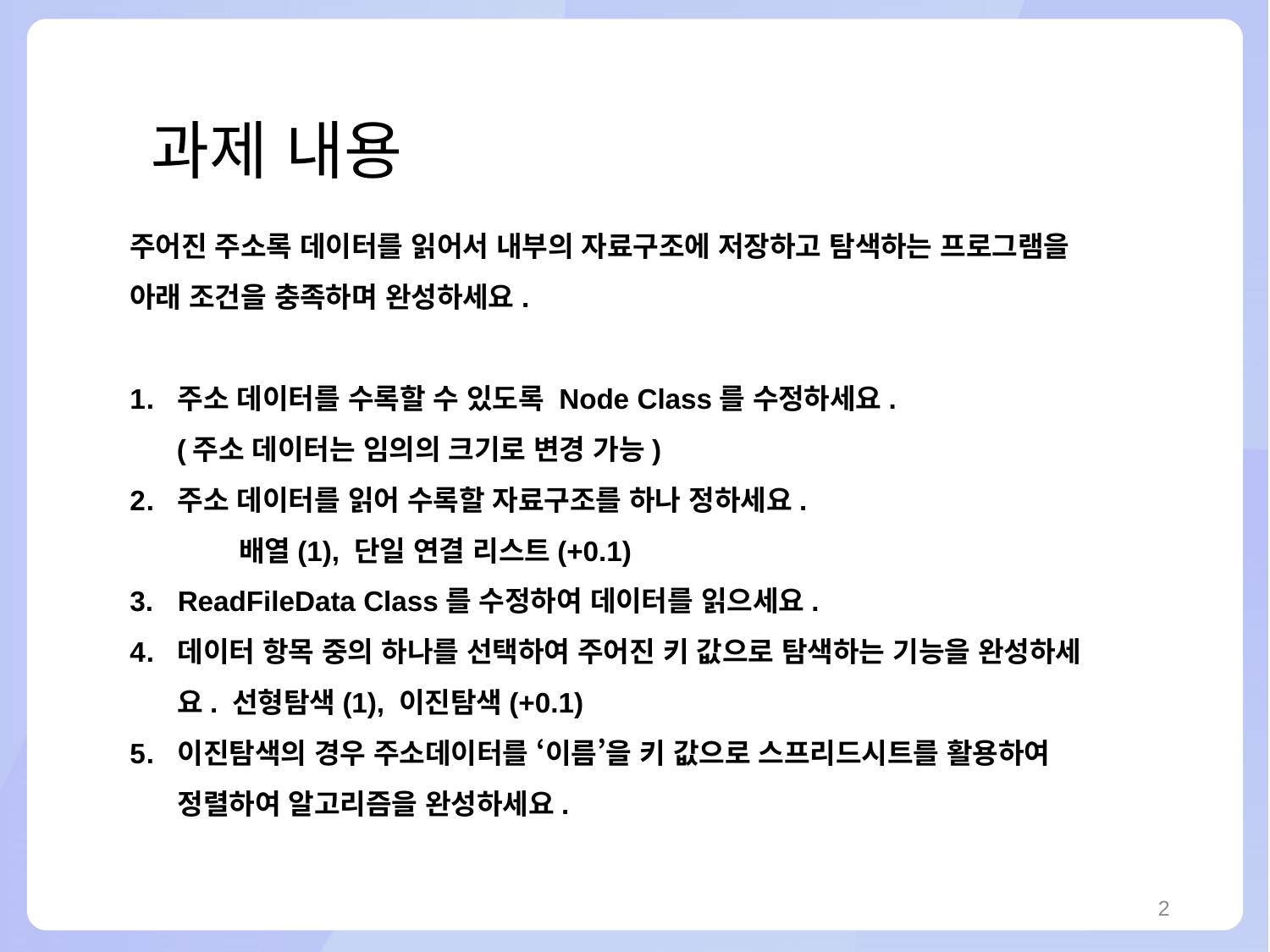

과제 내용
주어진 주소록 데이터를 읽어서 내부의 자료구조에 저장하고 탐색하는 프로그램을 아래 조건을 충족하며 완성하세요.

주소 데이터를 수록할 수 있도록 Node Class를 수정하세요.
      (주소 데이터는 임의의 크기로 변경 가능)
주소 데이터를 읽어 수록할 자료구조를 하나 정하세요.
       배열(1), 단일 연결 리스트(+0.1)
ReadFileData Class를 수정하여 데이터를 읽으세요.
데이터 항목 중의 하나를 선택하여 주어진 키 값으로 탐색하는 기능을 완성하세요. 선형탐색(1), 이진탐색(+0.1)
이진탐색의 경우 주소데이터를 ‘이름’을 키 값으로 스프리드시트를 활용하여 정렬하여 알고리즘을 완성하세요.

2